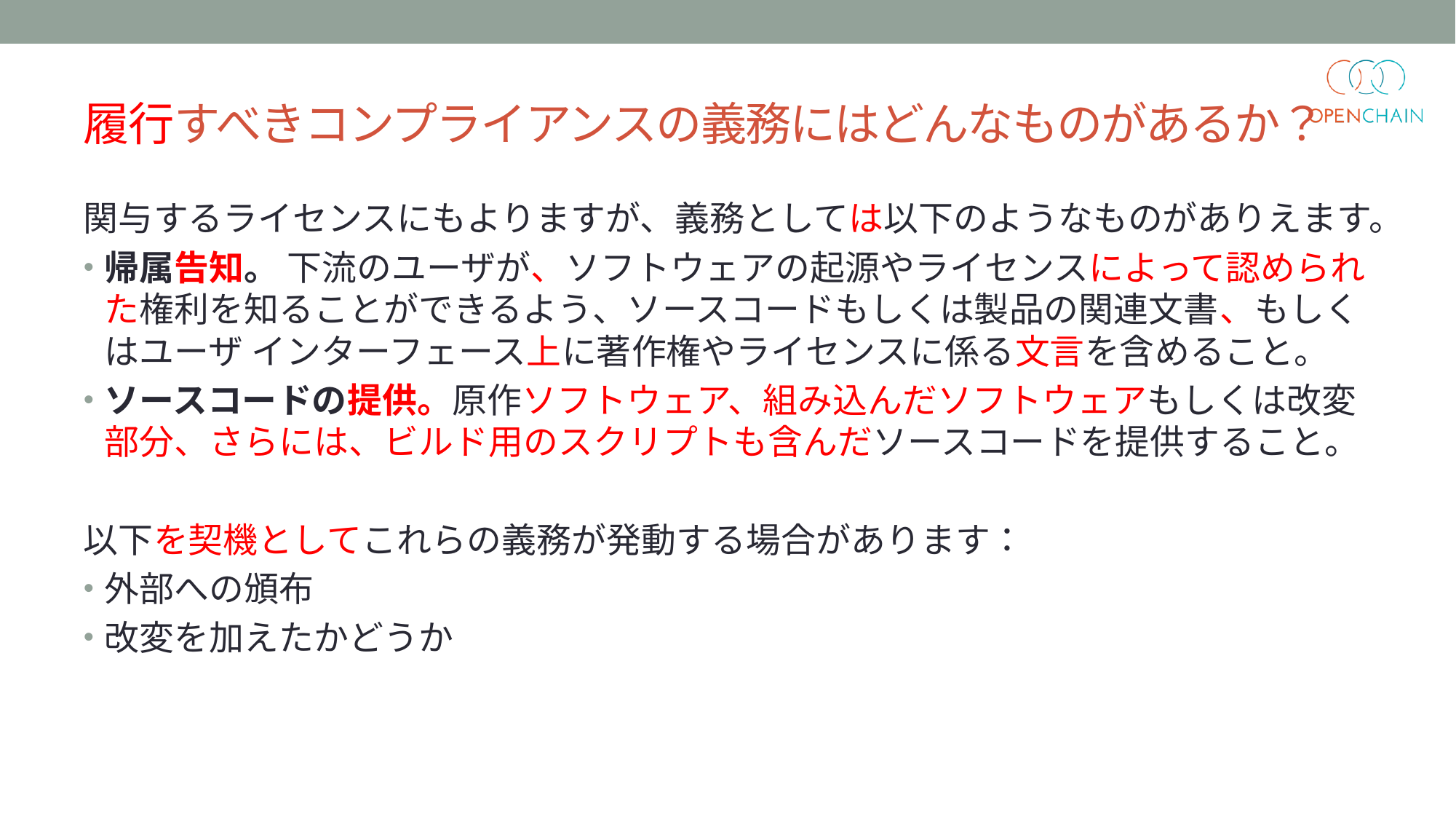

# 履行すべきコンプライアンスの義務にはどんなものがあるか？
関与するライセンスにもよりますが、義務としては以下のようなものがありえます。
帰属告知。 下流のユーザが、ソフトウェアの起源やライセンスによって認められた権利を知ることができるよう、ソースコードもしくは製品の関連文書、もしくはユーザ インターフェース上に著作権やライセンスに係る文言を含めること。
ソースコードの提供。原作ソフトウェア、組み込んだソフトウェアもしくは改変部分、さらには、ビルド用のスクリプトも含んだソースコードを提供すること。

以下を契機としてこれらの義務が発動する場合があります：
外部への頒布
改変を加えたかどうか